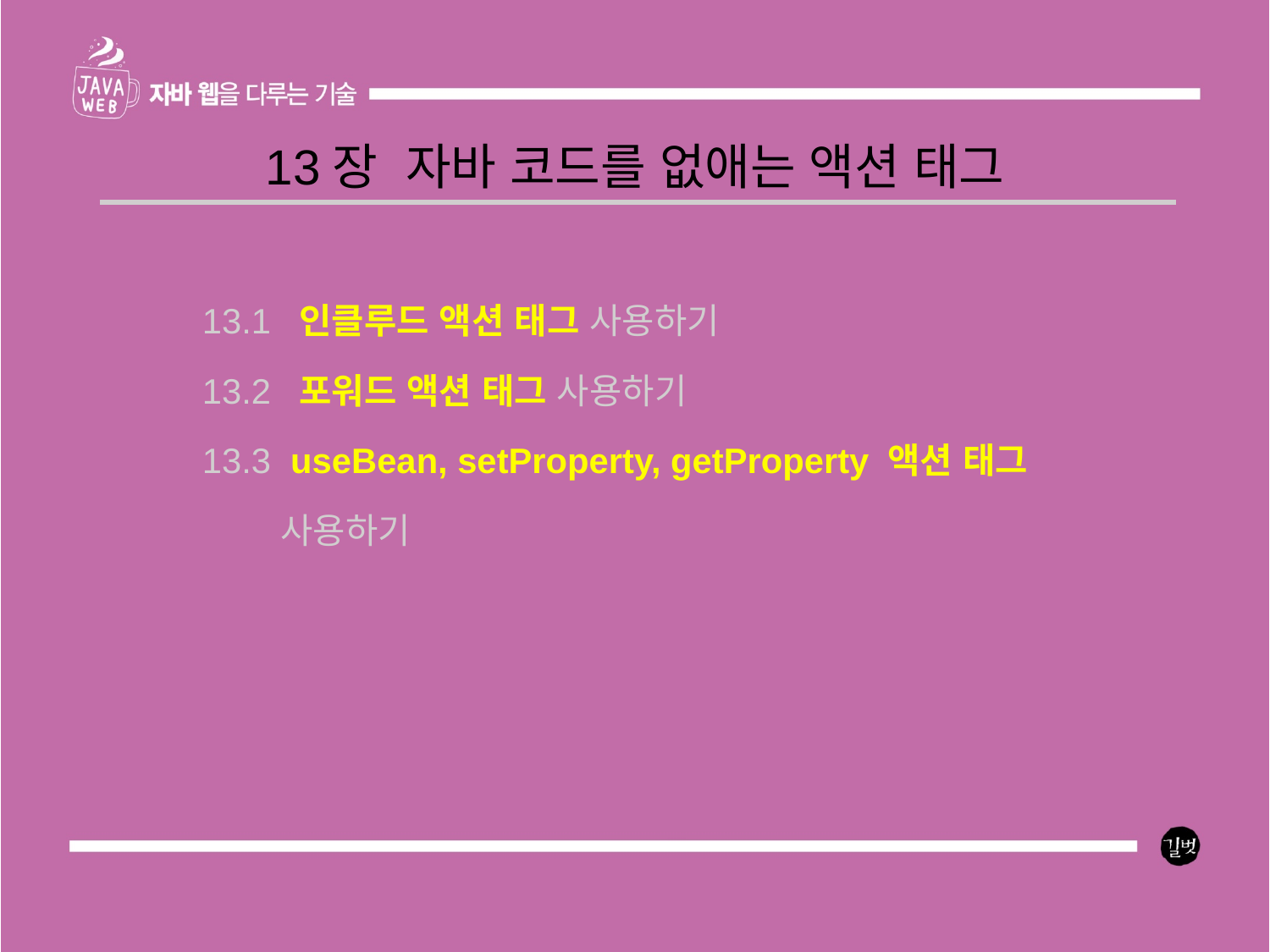

13장  자바 코드를 없애는 액션 태그
13.1  인클루드 액션 태그 사용하기
13.2  포워드 액션 태그 사용하기
13.3  useBean, setProperty, getProperty 액션 태그
       사용하기